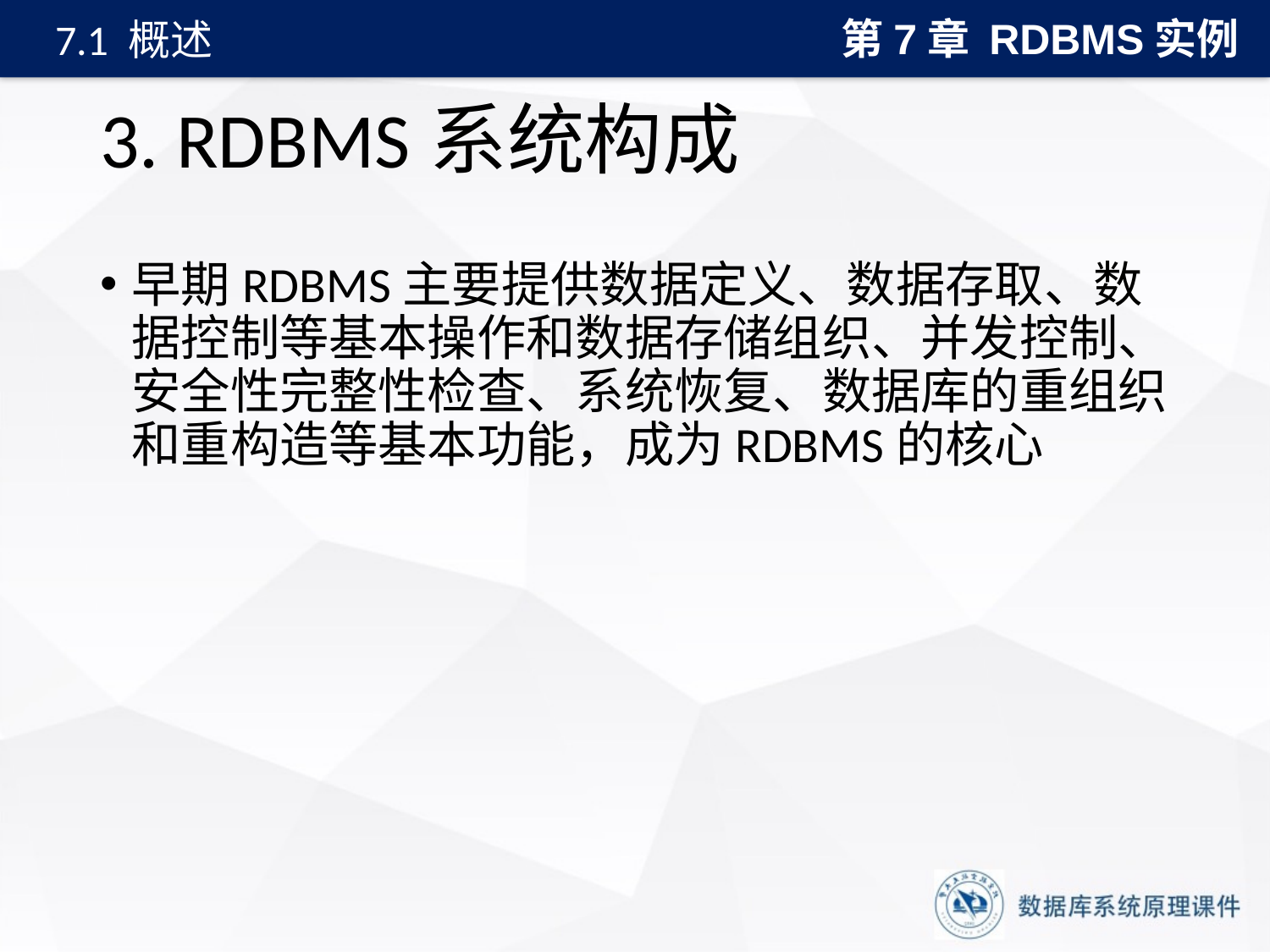

第7章 RDBMS实例
7.1 概述
# 3. RDBMS系统构成
早期RDBMS主要提供数据定义、数据存取、数据控制等基本操作和数据存储组织、并发控制、安全性完整性检查、系统恢复、数据库的重组织和重构造等基本功能，成为RDBMS的核心